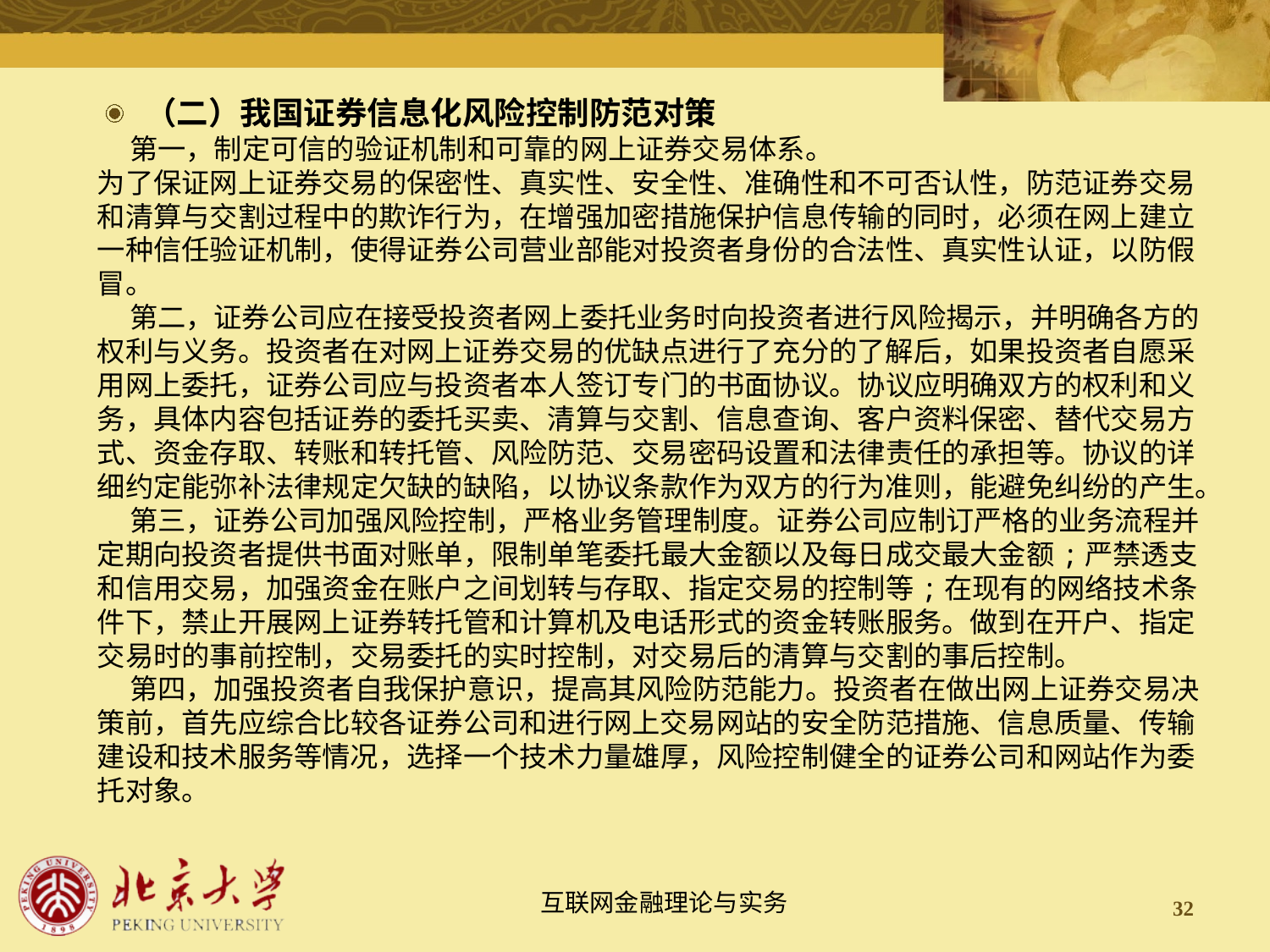

（二）我国证券信息化风险控制防范对策
    第一，制定可信的验证机制和可靠的网上证券交易体系。
为了保证网上证券交易的保密性、真实性、安全性、准确性和不可否认性，防范证券交易和清算与交割过程中的欺诈行为，在增强加密措施保护信息传输的同时，必须在网上建立一种信任验证机制，使得证券公司营业部能对投资者身份的合法性、真实性认证，以防假冒。
    第二，证券公司应在接受投资者网上委托业务时向投资者进行风险揭示，并明确各方的权利与义务。投资者在对网上证券交易的优缺点进行了充分的了解后，如果投资者自愿采用网上委托，证券公司应与投资者本人签订专门的书面协议。协议应明确双方的权利和义务，具体内容包括证券的委托买卖、清算与交割、信息查询、客户资料保密、替代交易方式、资金存取、转账和转托管、风险防范、交易密码设置和法律责任的承担等。协议的详细约定能弥补法律规定欠缺的缺陷，以协议条款作为双方的行为准则，能避免纠纷的产生。
    第三，证券公司加强风险控制，严格业务管理制度。证券公司应制订严格的业务流程并定期向投资者提供书面对账单，限制单笔委托最大金额以及每日成交最大金额;严禁透支和信用交易，加强资金在账户之间划转与存取、指定交易的控制等;在现有的网络技术条件下，禁止开展网上证券转托管和计算机及电话形式的资金转账服务。做到在开户、指定交易时的事前控制，交易委托的实时控制，对交易后的清算与交割的事后控制。
    第四，加强投资者自我保护意识，提高其风险防范能力。投资者在做出网上证券交易决策前，首先应综合比较各证券公司和进行网上交易网站的安全防范措施、信息质量、传输建设和技术服务等情况，选择一个技术力量雄厚，风险控制健全的证券公司和网站作为委托对象。
32